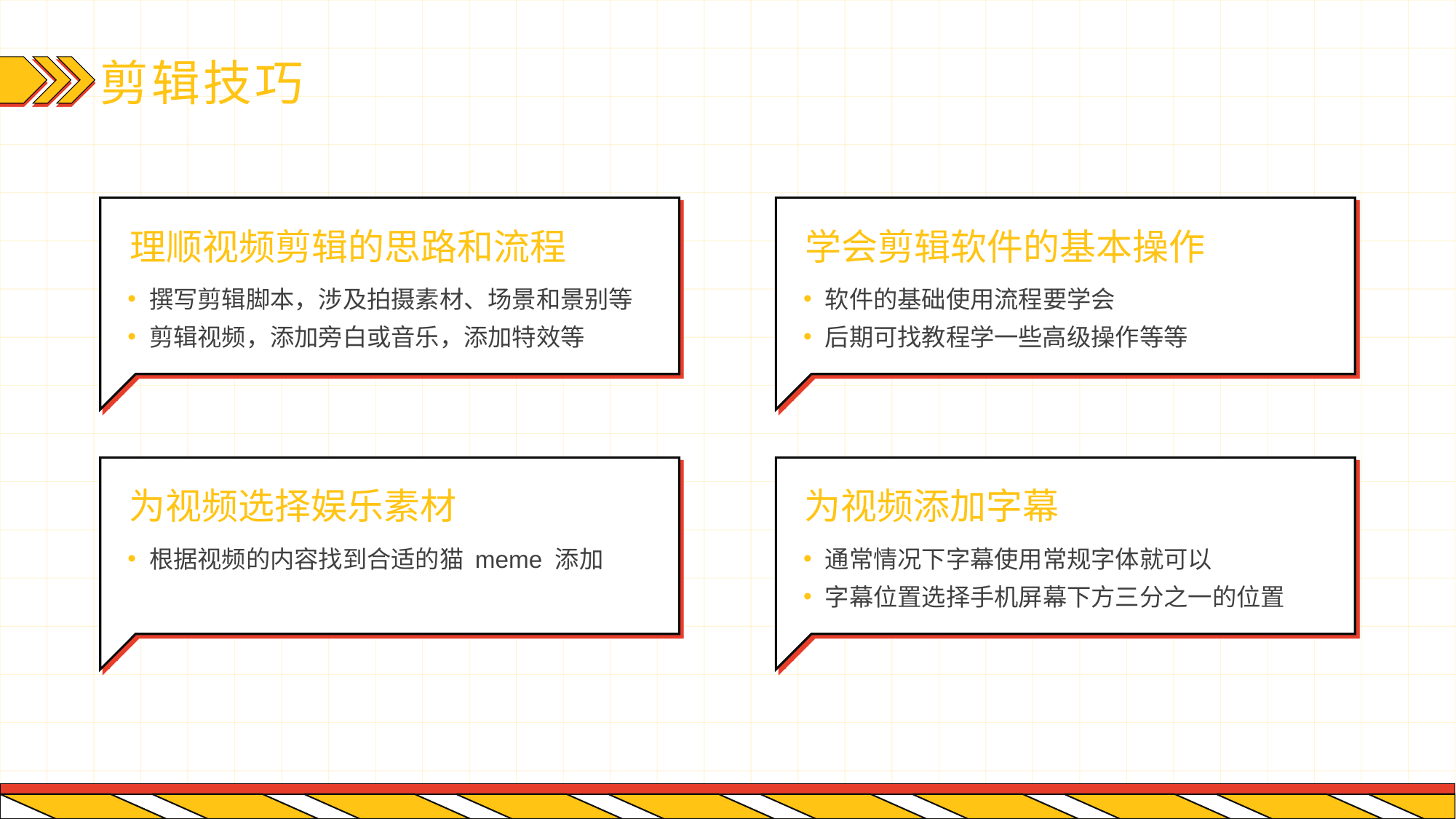

# 剪辑技巧

理顺视频剪辑的思路和流程
学会剪辑软件的基本操作
撰写剪辑脚本，涉及拍摄素材、场景和景别等
剪辑视频，添加旁白或音乐，添加特效等
软件的基础使用流程要学会
后期可找教程学一些高级操作等等

为视频选择娱乐素材
为视频添加字幕
根据视频的内容找到合适的猫 meme 添加
通常情况下字幕使用常规字体就可以
字幕位置选择手机屏幕下方三分之一的位置